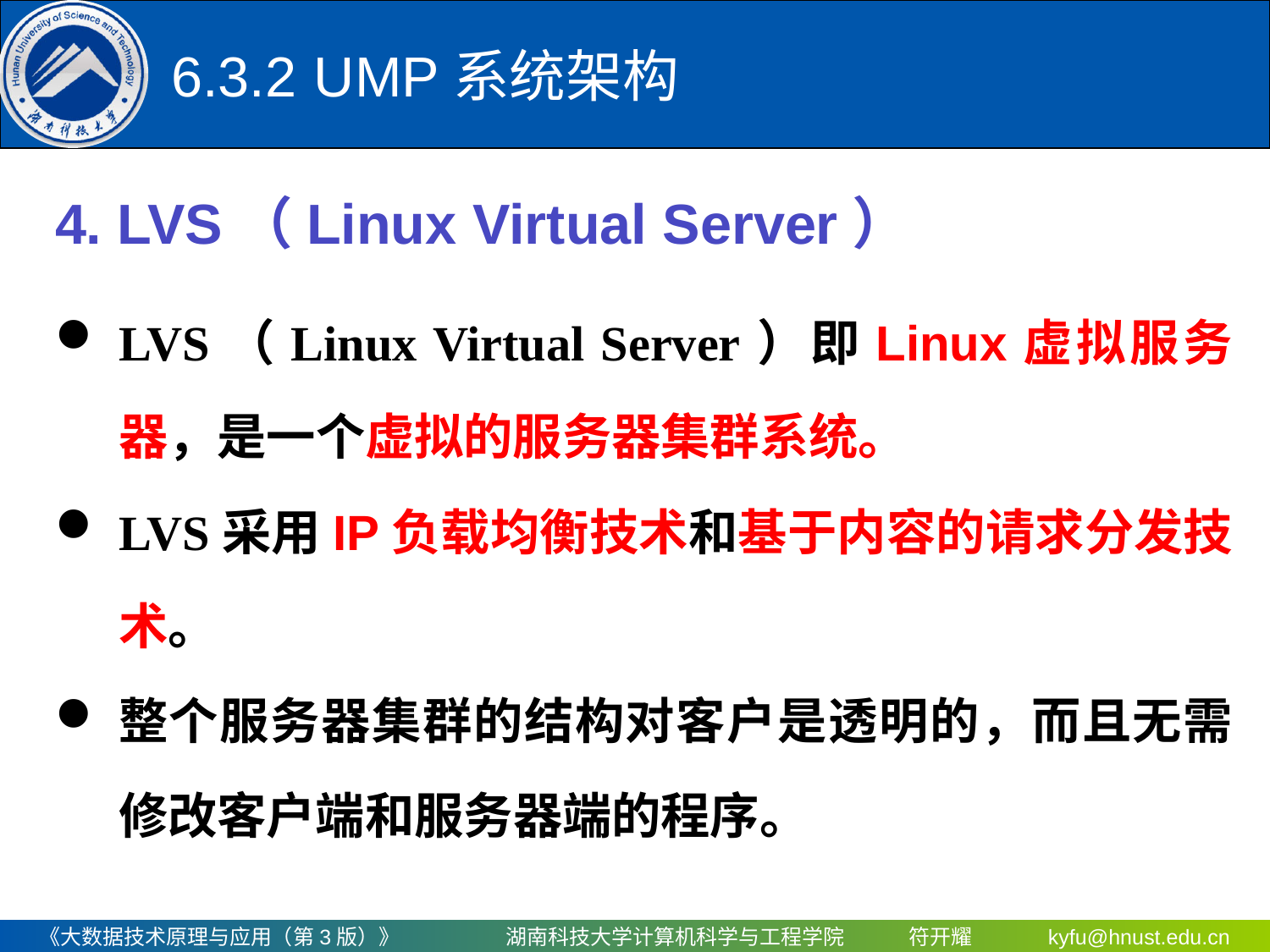

# 6.3.2	 UMP系统架构
4. LVS（Linux Virtual Server）
LVS（Linux Virtual Server）即Linux虚拟服务器，是一个虚拟的服务器集群系统。
LVS采用IP负载均衡技术和基于内容的请求分发技术。
整个服务器集群的结构对客户是透明的，而且无需修改客户端和服务器端的程序。